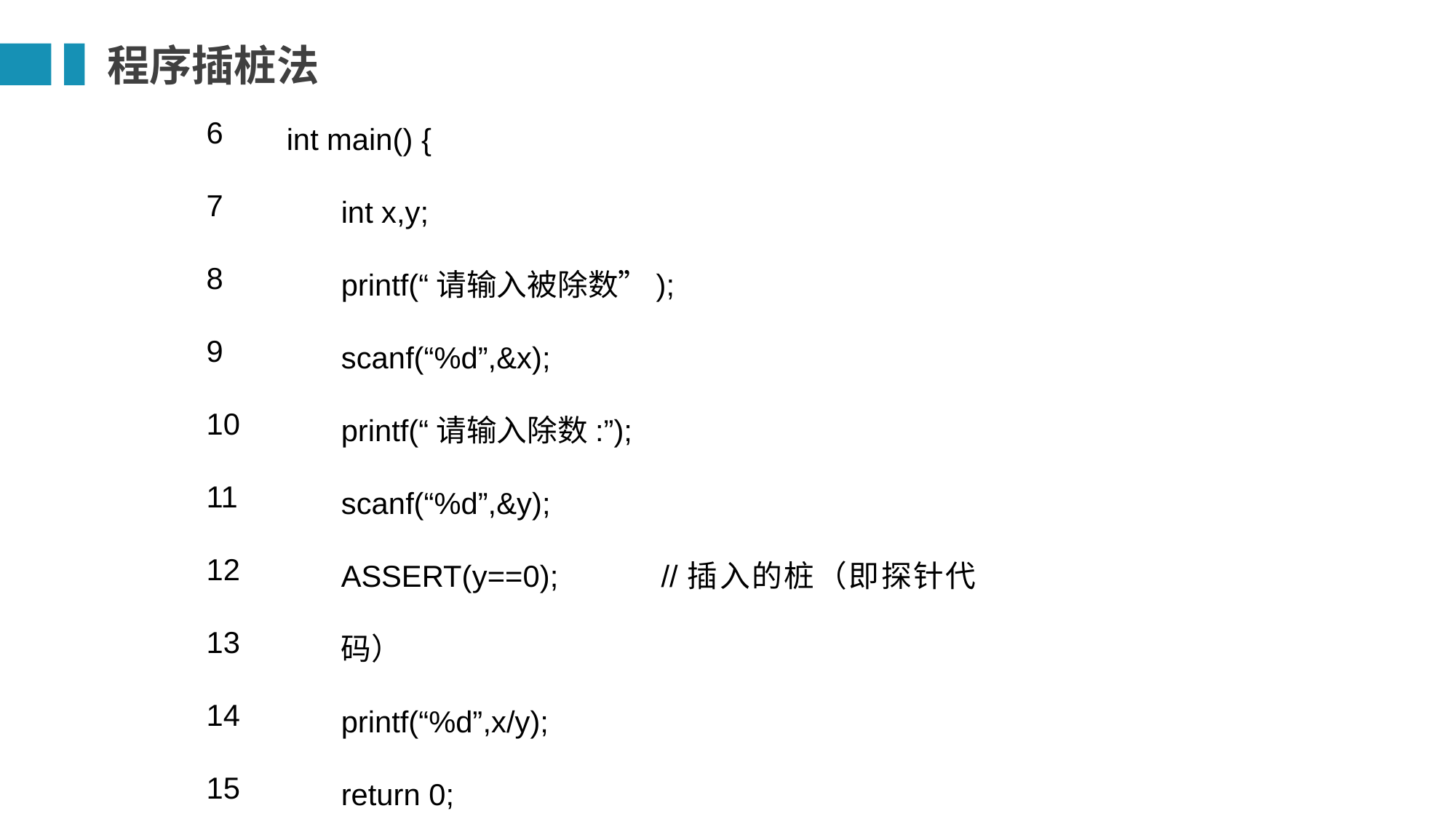

程序插桩法

int main() {
int x,y;
printf(“请输入被除数”);
scanf(“%d”,&x);
printf(“请输入除数:”);
scanf(“%d”,&y);
ASSERT(y==0);          //插入的桩（即探针代码）
printf(“%d”,x/y);
return 0;
}
6

7

8

9

10

11

12

13

14

15
112